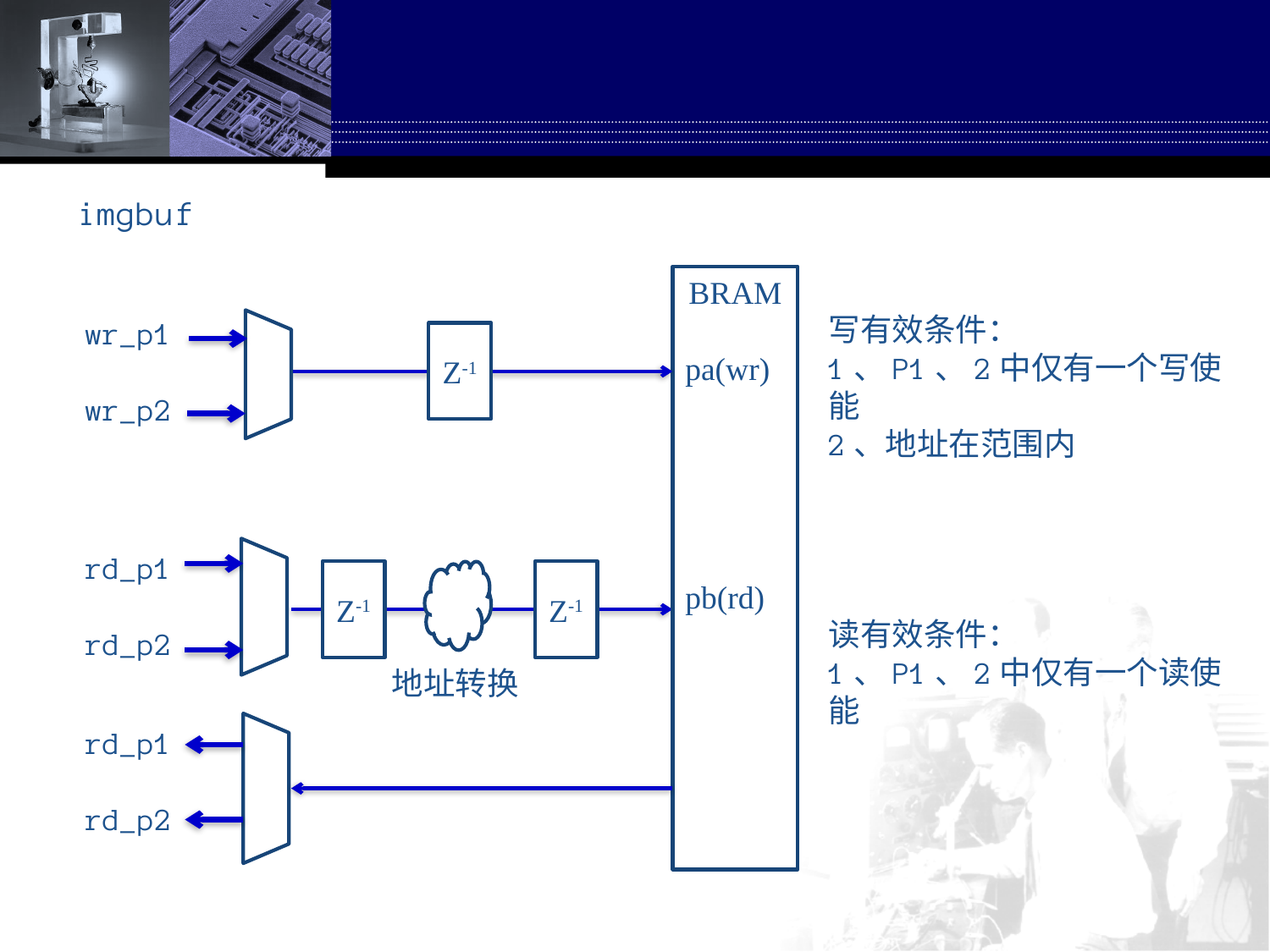

#
imgbuf
BRAM

pa(wr)

pb(rd)

写有效条件：
1、P1、2中仅有一个写使能
2、地址在范围内

读有效条件：
1、P1、2中仅有一个读使能
wr_p1

wr_p2
Z-1

rd_p1

rd_p2
Z-1
Z-1

地址转换
rd_p1

rd_p2